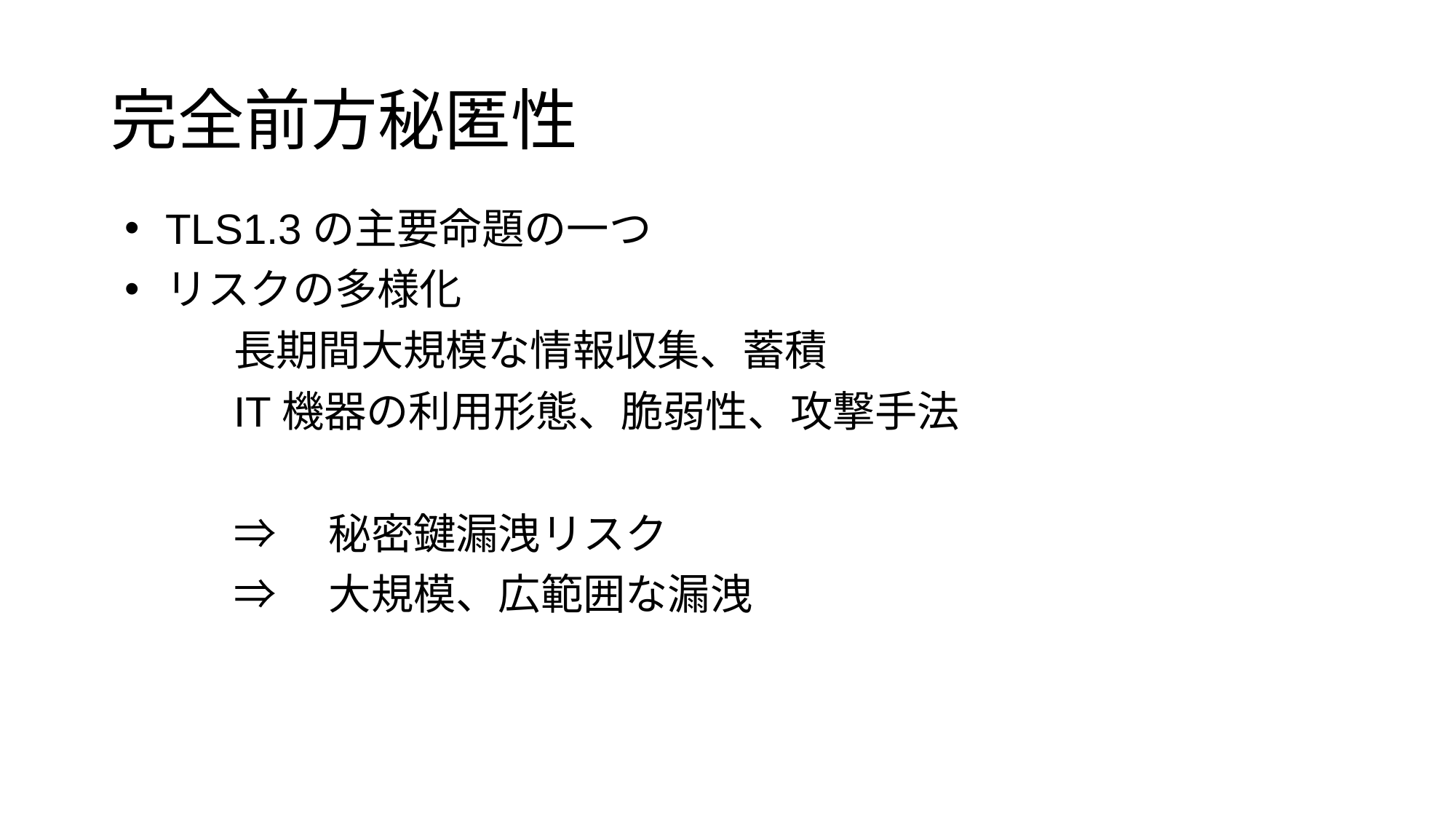

# 完全前方秘匿性
TLS1.3の主要命題の一つ
リスクの多様化
	長期間大規模な情報収集、蓄積
	IT機器の利用形態、脆弱性、攻撃手法

	⇒　秘密鍵漏洩リスク
	⇒　大規模、広範囲な漏洩